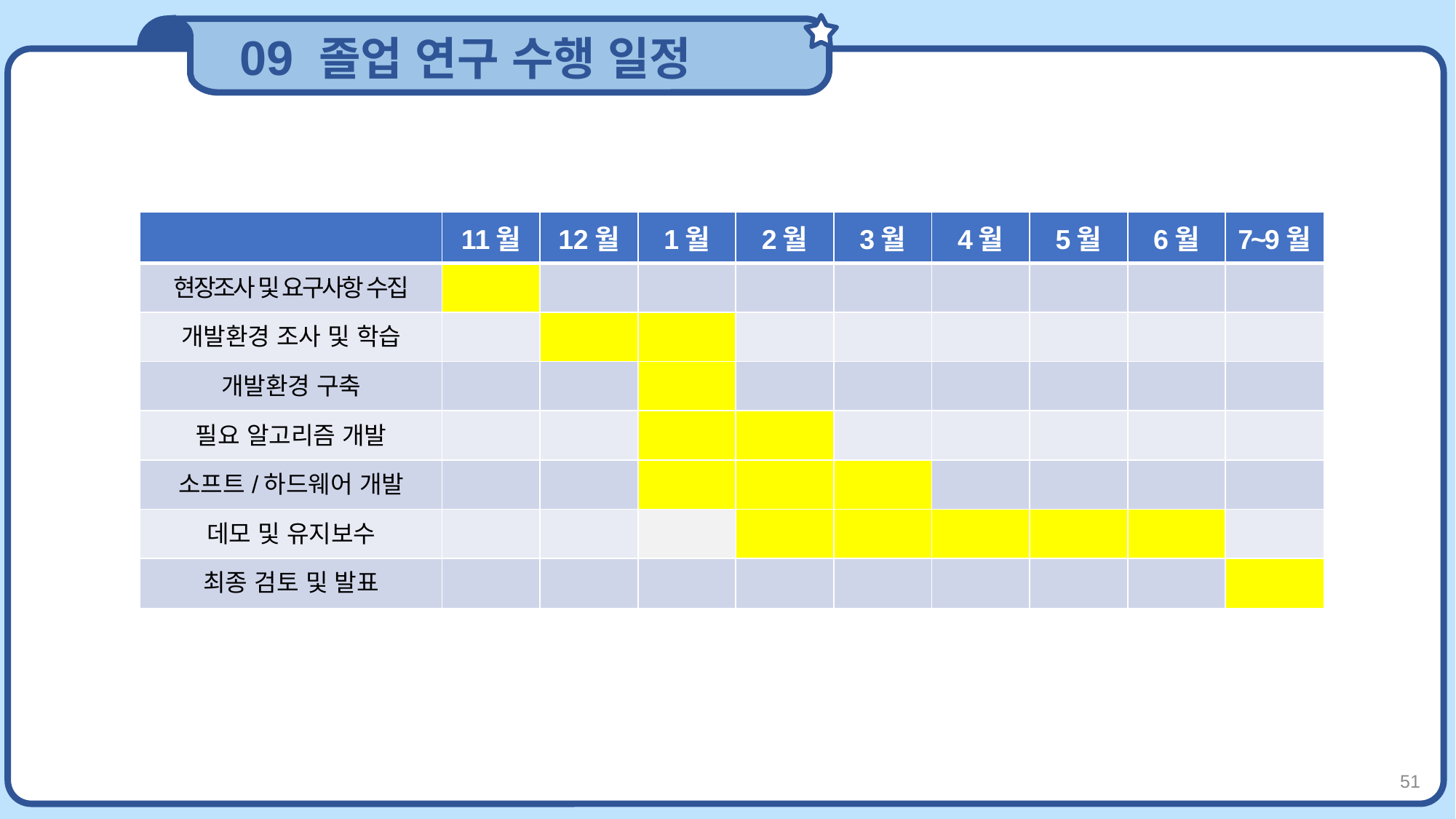

09 졸업 연구 수행 일정

|  | 11월 | 12월 | 1월 | 2월 | 3월 | 4월 | 5월 | 6월 | 7~9월 |
| --- | --- | --- | --- | --- | --- | --- | --- | --- | --- |
| 현장조사 및 요구사항 수집 |  |  |  |  |  |  |  |  |  |
| 개발환경 조사 및 학습 |  |  |  |  |  |  |  |  |  |
| 개발환경 구축 |  |  |  |  |  |  |  |  |  |
| 필요 알고리즘 개발 |  |  |  |  |  |  |  |  |  |
| 소프트/하드웨어 개발 |  |  |  |  |  |  |  |  |  |
| 데모 및 유지보수 |  |  |  |  |  |  |  |  |  |
| 최종 검토 및 발표 |  |  |  |  |  |  |  |  |  |
51